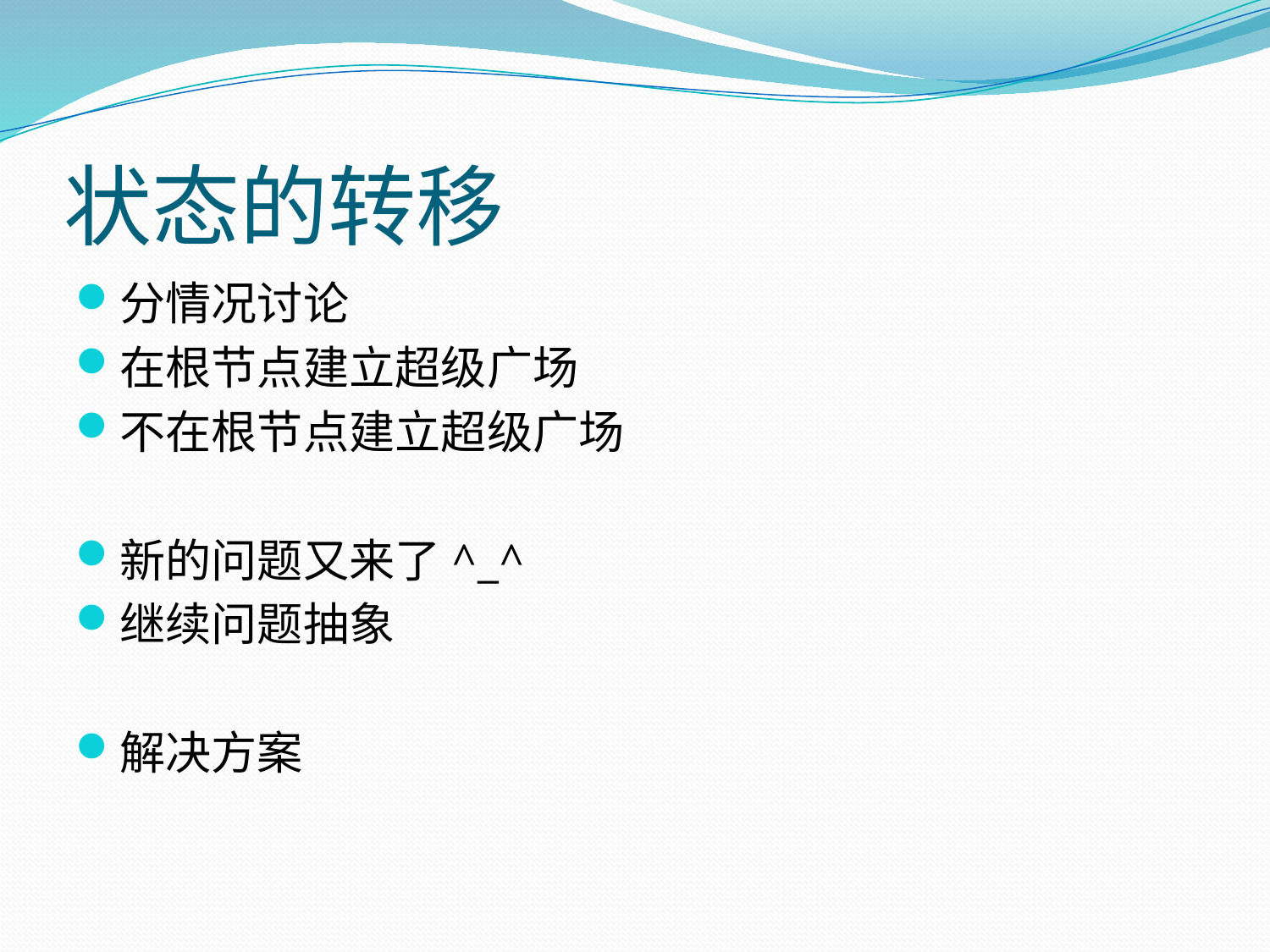

# 状态的转移
分情况讨论
在根节点建立超级广场
不在根节点建立超级广场

新的问题又来了^_^
继续问题抽象

解决方案